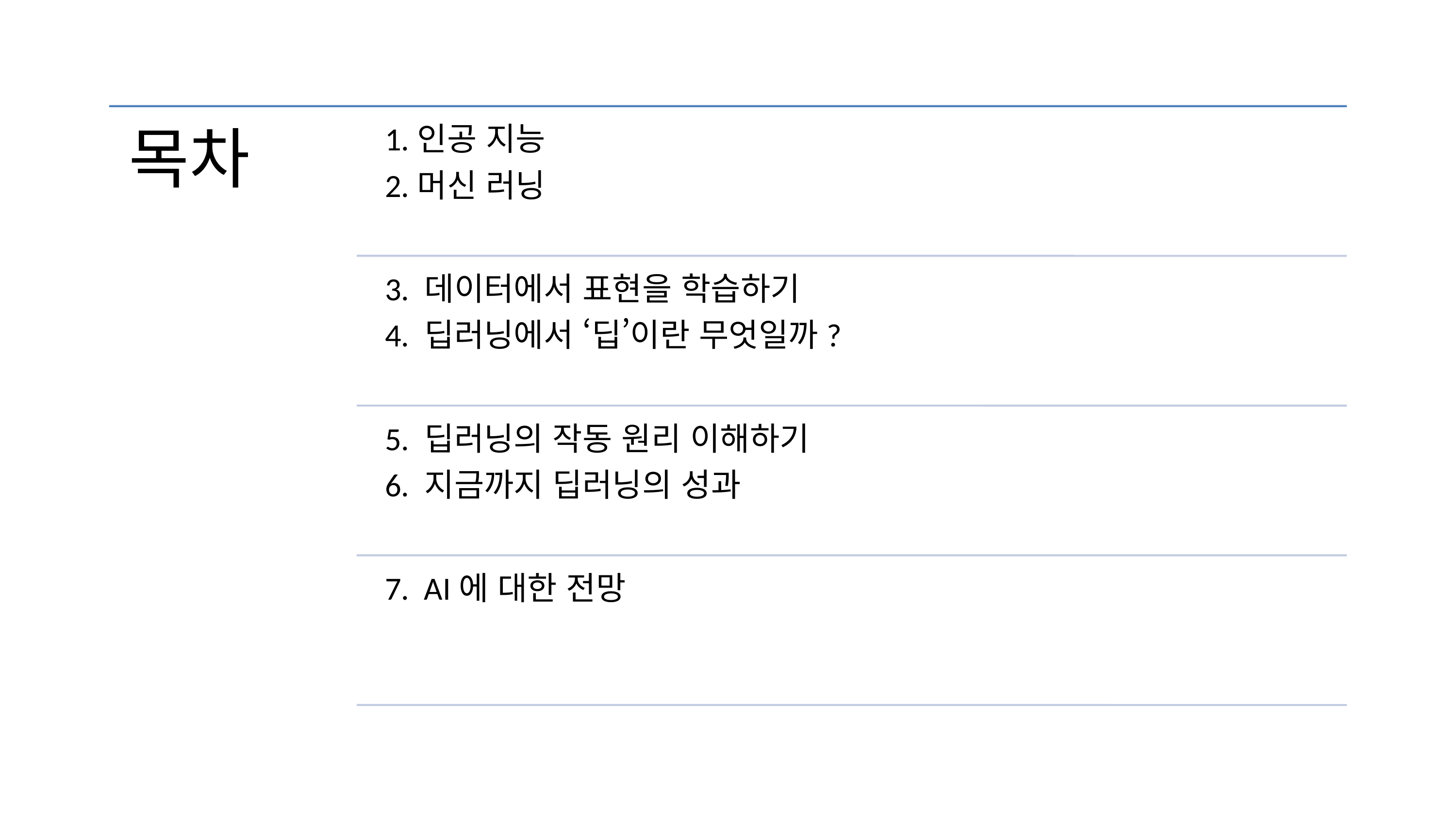

목차
1.인공 지능
2.머신 러닝
3. 데이터에서 표현을 학습하기
4. 딥러닝에서 ‘딥’이란 무엇일까?
5. 딥러닝의 작동 원리 이해하기
6. 지금까지 딥러닝의 성과
7.  AI에 대한 전망